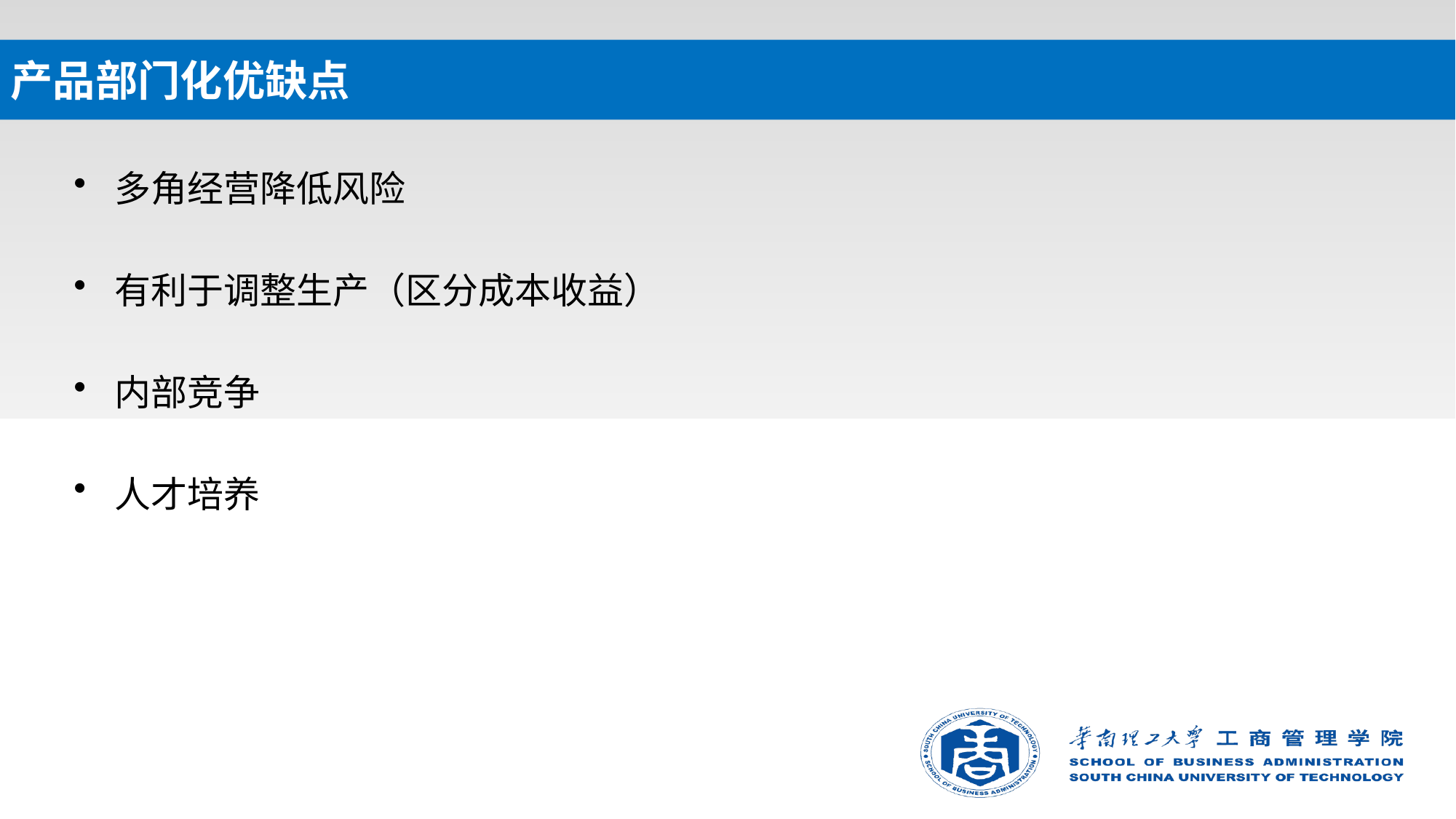

# 产品部门化优缺点
多角经营降低风险

有利于调整生产（区分成本收益）

内部竞争

人才培养